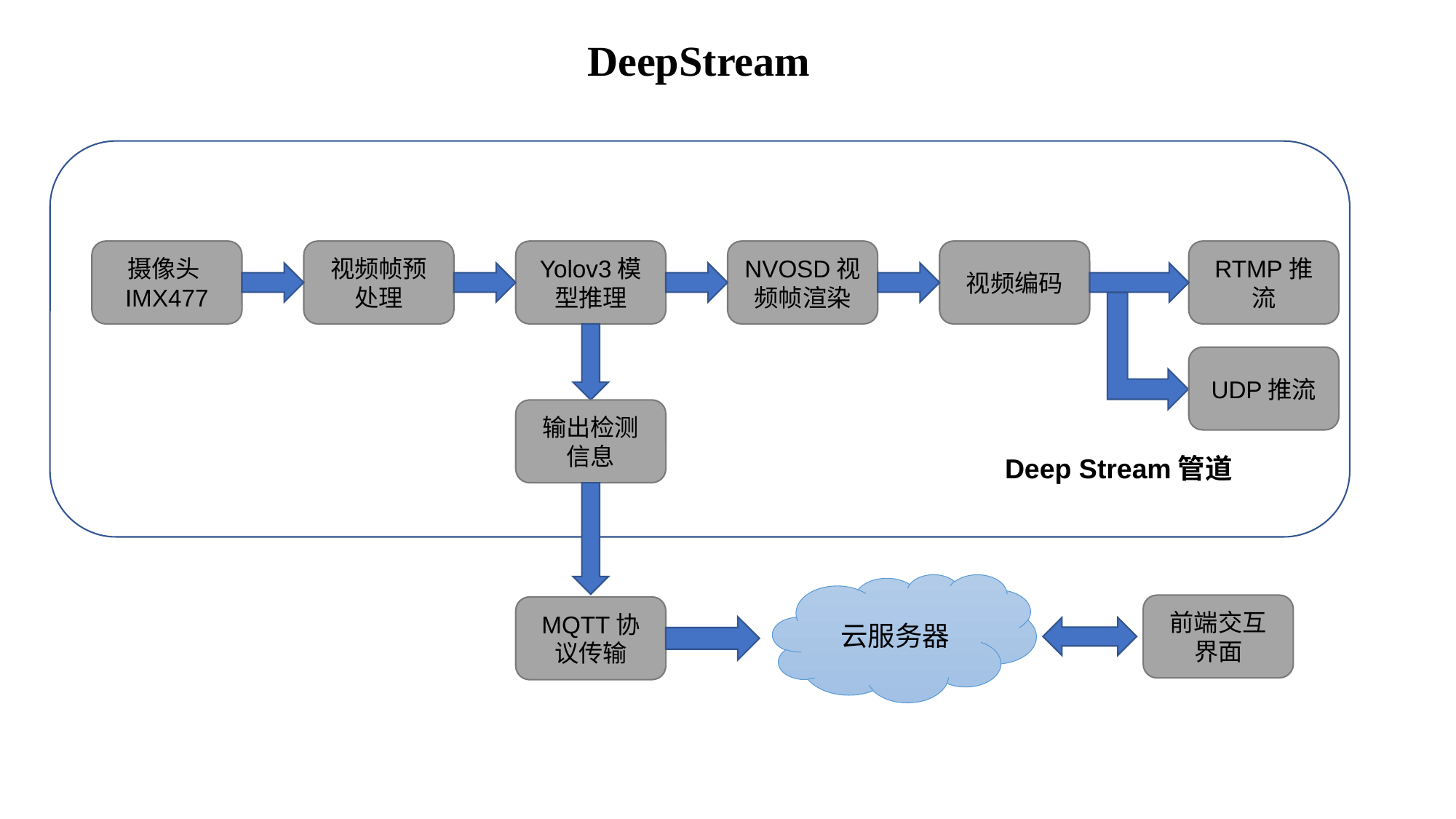

DeepStream

摄像头IMX477
视频帧预处理
Yolov3模型推理
NVOSD视频帧渲染
视频编码
RTMP推流

UDP推流
输出检测信息
Deep Stream管道

云服务器

前端交互界面
MQTT协议传输